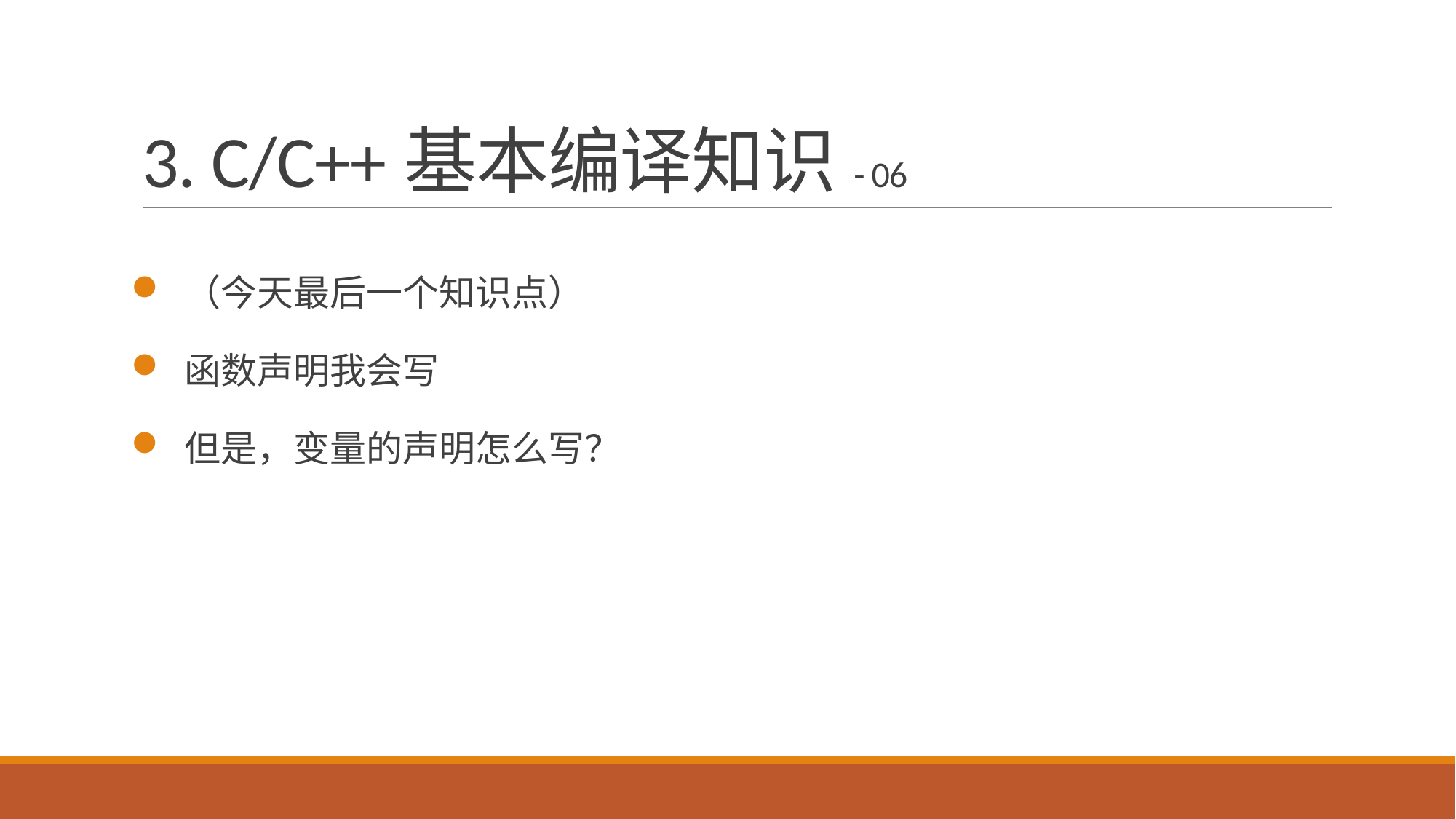

# 3. C/C++基本编译知识 - 06
 （今天最后一个知识点）
 函数声明我会写
 但是，变量的声明怎么写？